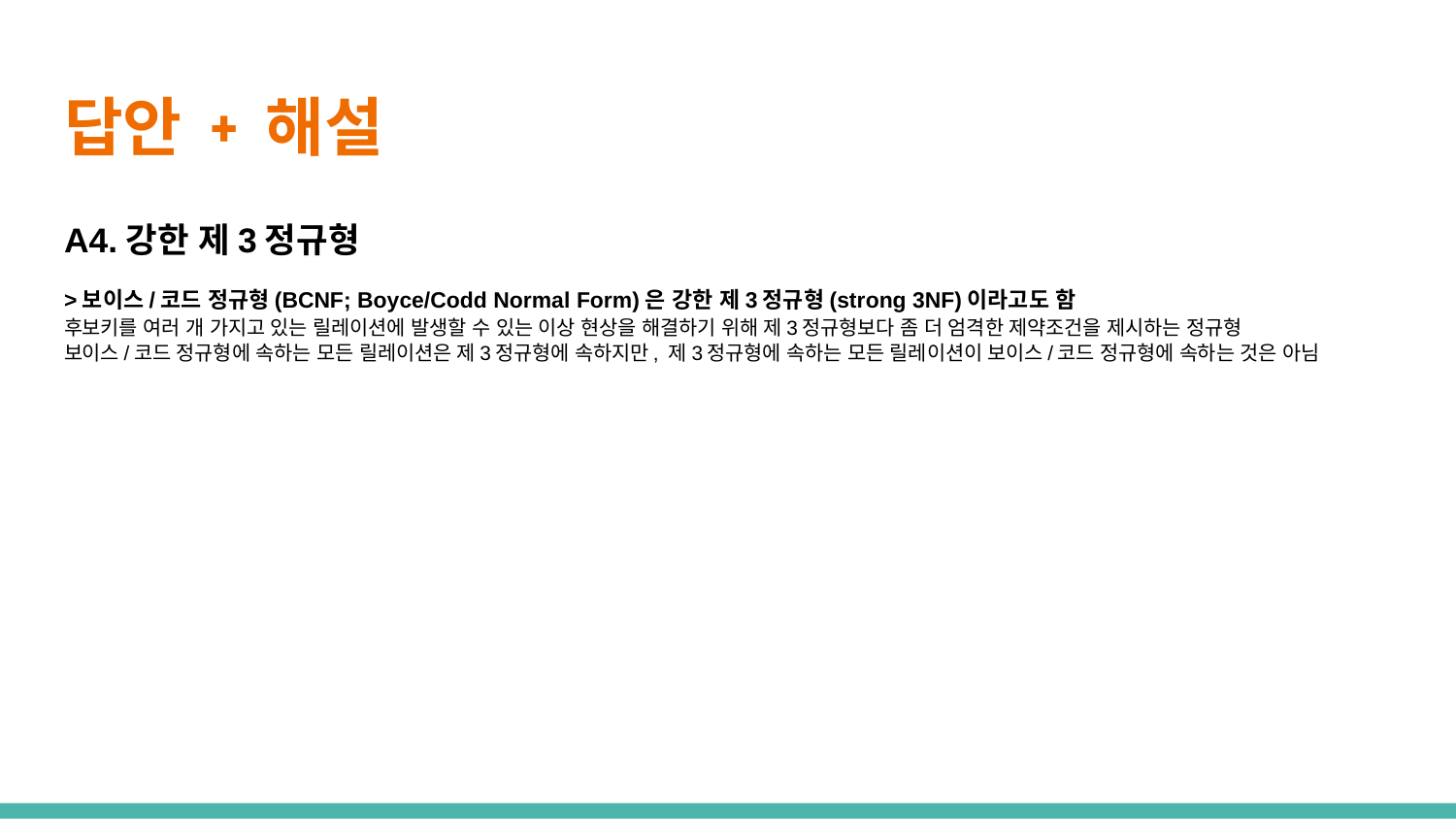

# 답안 + 해설

A4.강한 제3정규형
>보이스/코드 정규형(BCNF; Boyce/Codd Normal Form)은 강한 제3정규형(strong 3NF)이라고도 함
후보키를 여러 개 가지고 있는 릴레이션에 발생할 수 있는 이상 현상을 해결하기 위해 제3정규형보다 좀 더 엄격한 제약조건을 제시하는 정규형
보이스/코드 정규형에 속하는 모든 릴레이션은 제3정규형에 속하지만, 제3정규형에 속하는 모든 릴레이션이 보이스/코드 정규형에 속하는 것은 아님